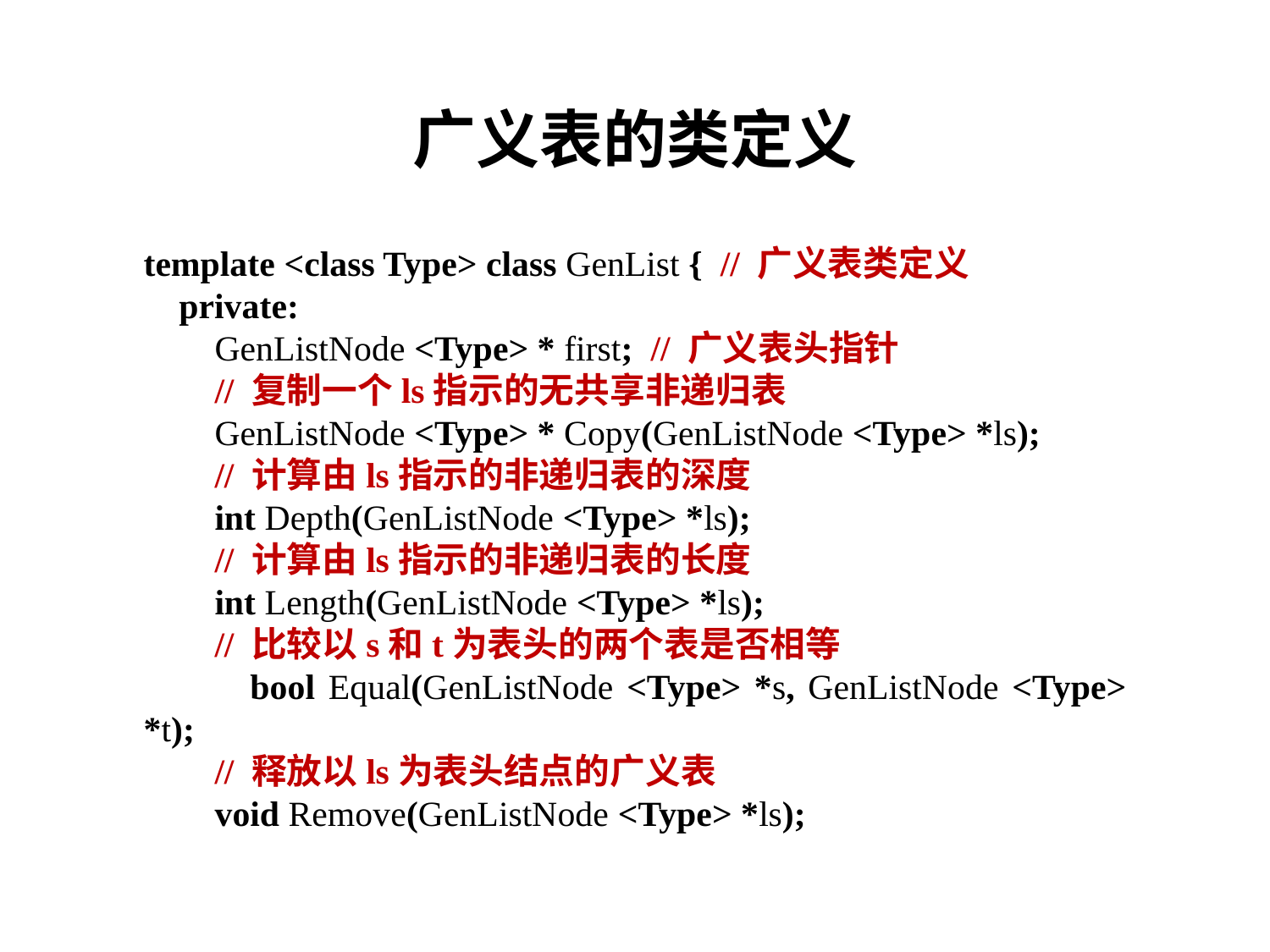

# 广义表的类定义
template <class Type> class GenList {  // 广义表类定义
    private:
        GenListNode <Type> * first;  // 广义表头指针
        // 复制一个ls指示的无共享非递归表
        GenListNode <Type> * Copy(GenListNode <Type> *ls);
        // 计算由ls指示的非递归表的深度
        int Depth(GenListNode <Type> *ls);
        // 计算由ls指示的非递归表的长度
        int Length(GenListNode <Type> *ls);
        // 比较以s和t为表头的两个表是否相等
        bool Equal(GenListNode <Type> *s, GenListNode <Type> *t);
        // 释放以ls为表头结点的广义表
        void Remove(GenListNode <Type> *ls);